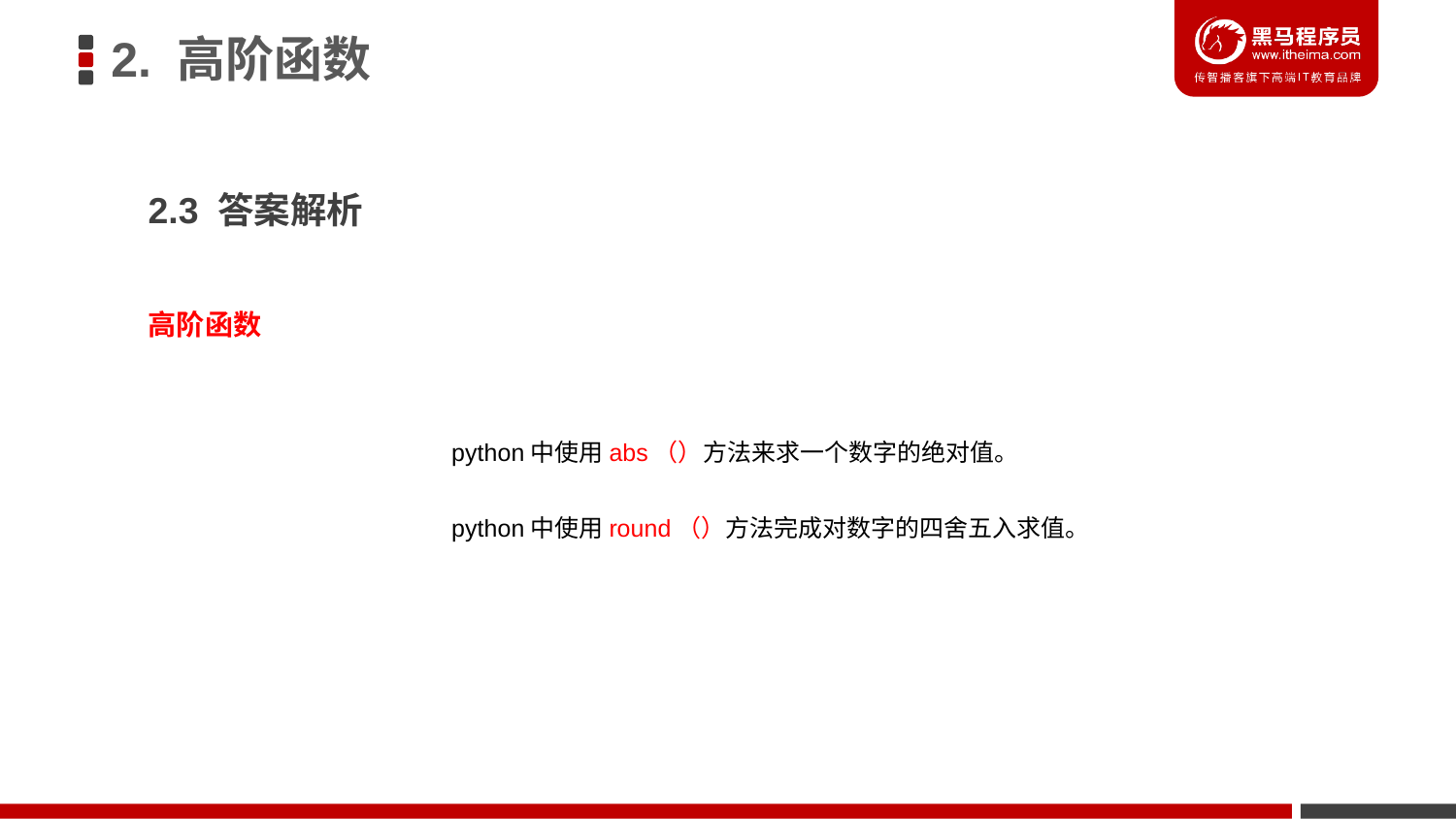

2. 高阶函数
2.3 答案解析
高阶函数
	python中使用abs（）方法来求一个数字的绝对值。

	python中使用round（）方法完成对数字的四舍五入求值。